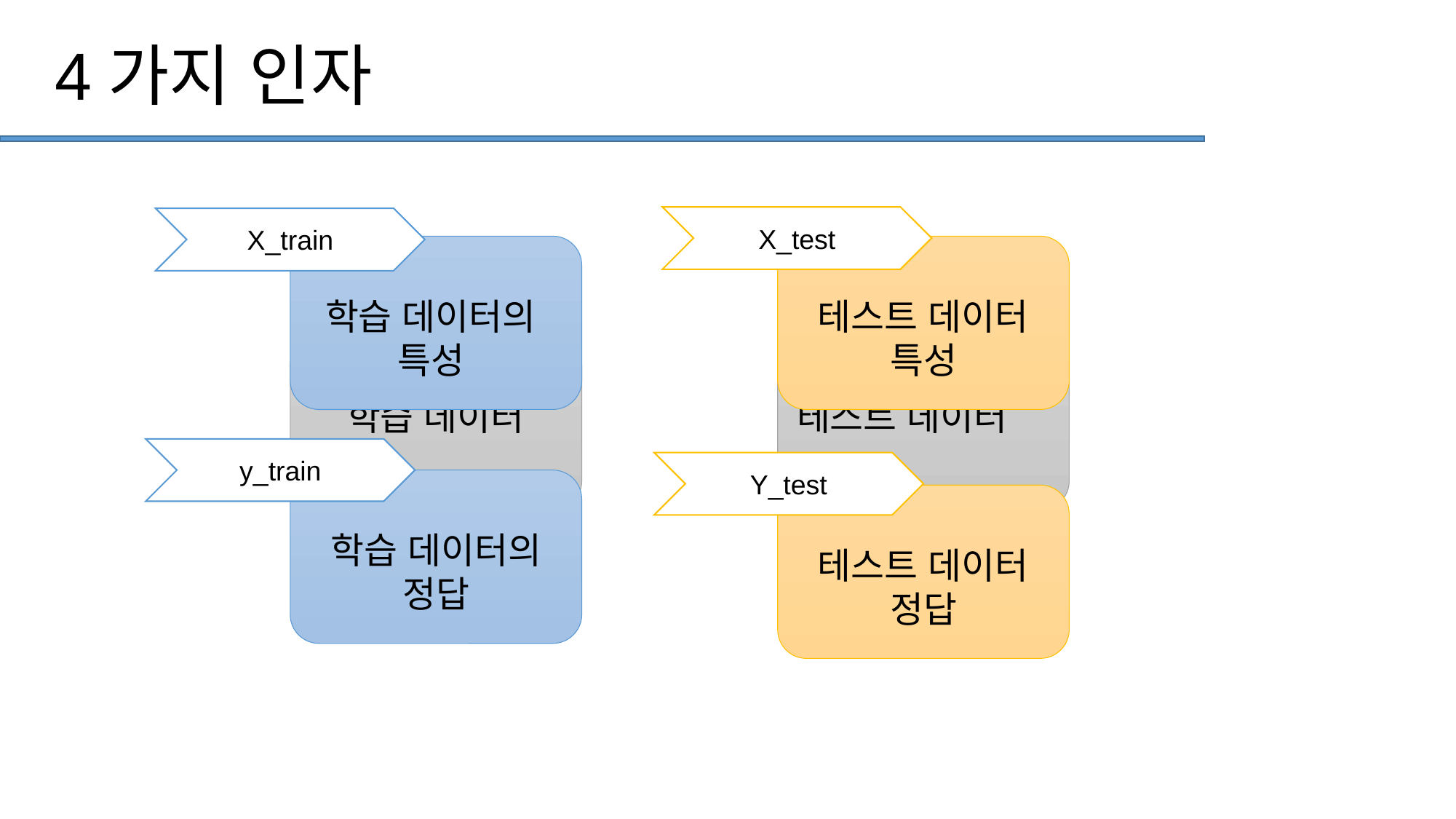

# 4가지 인자

X_test
X_train

학습 데이터의
특성

테스트 데이터
특성

학습 데이터

테스트 데이터

y_train
Y_test

학습 데이터의
정답

테스트 데이터
정답